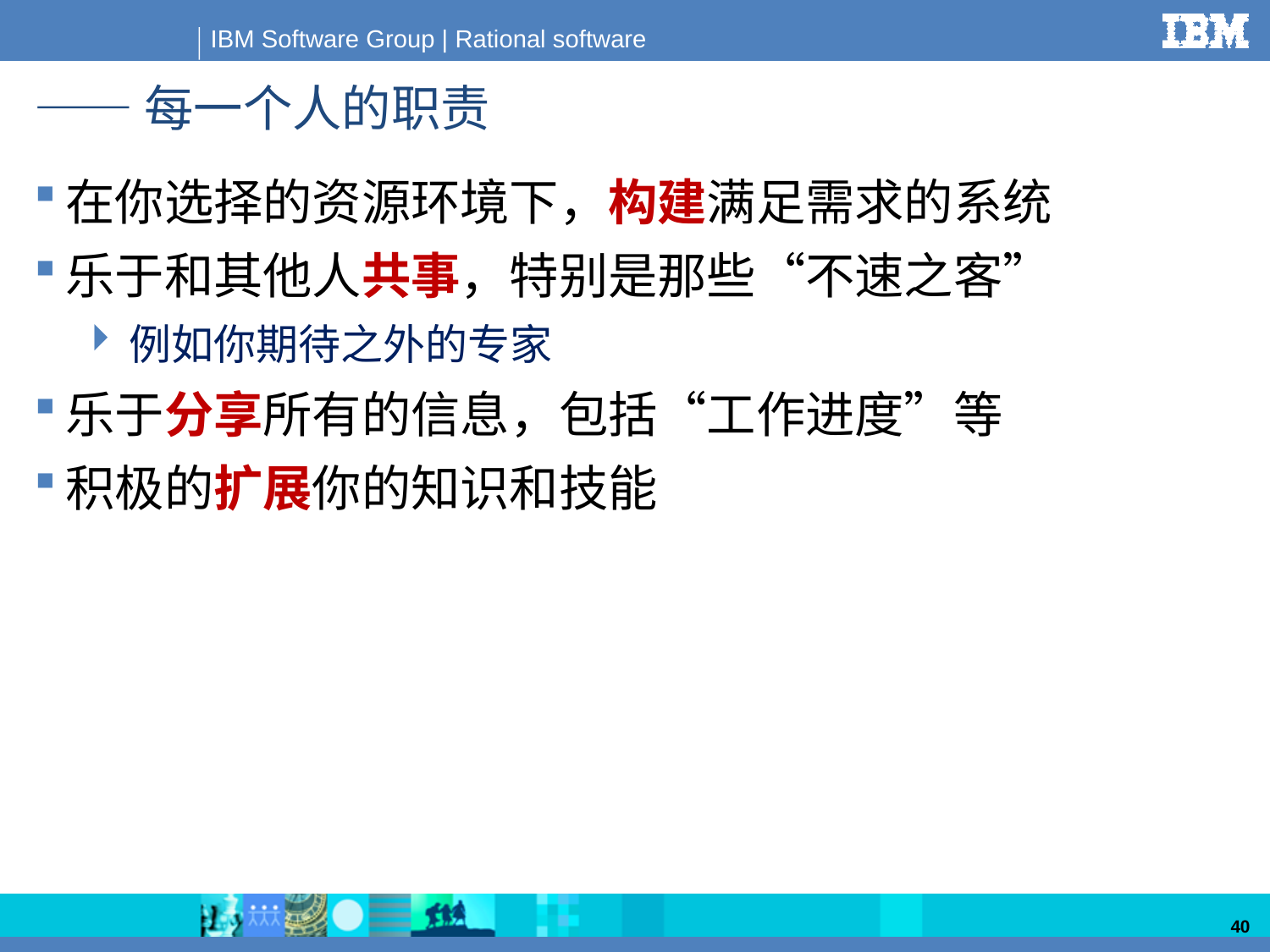

# ——每一个人的职责
在你选择的资源环境下，构建满足需求的系统
乐于和其他人共事，特别是那些“不速之客”
例如你期待之外的专家
乐于分享所有的信息，包括“工作进度”等
积极的扩展你的知识和技能
40